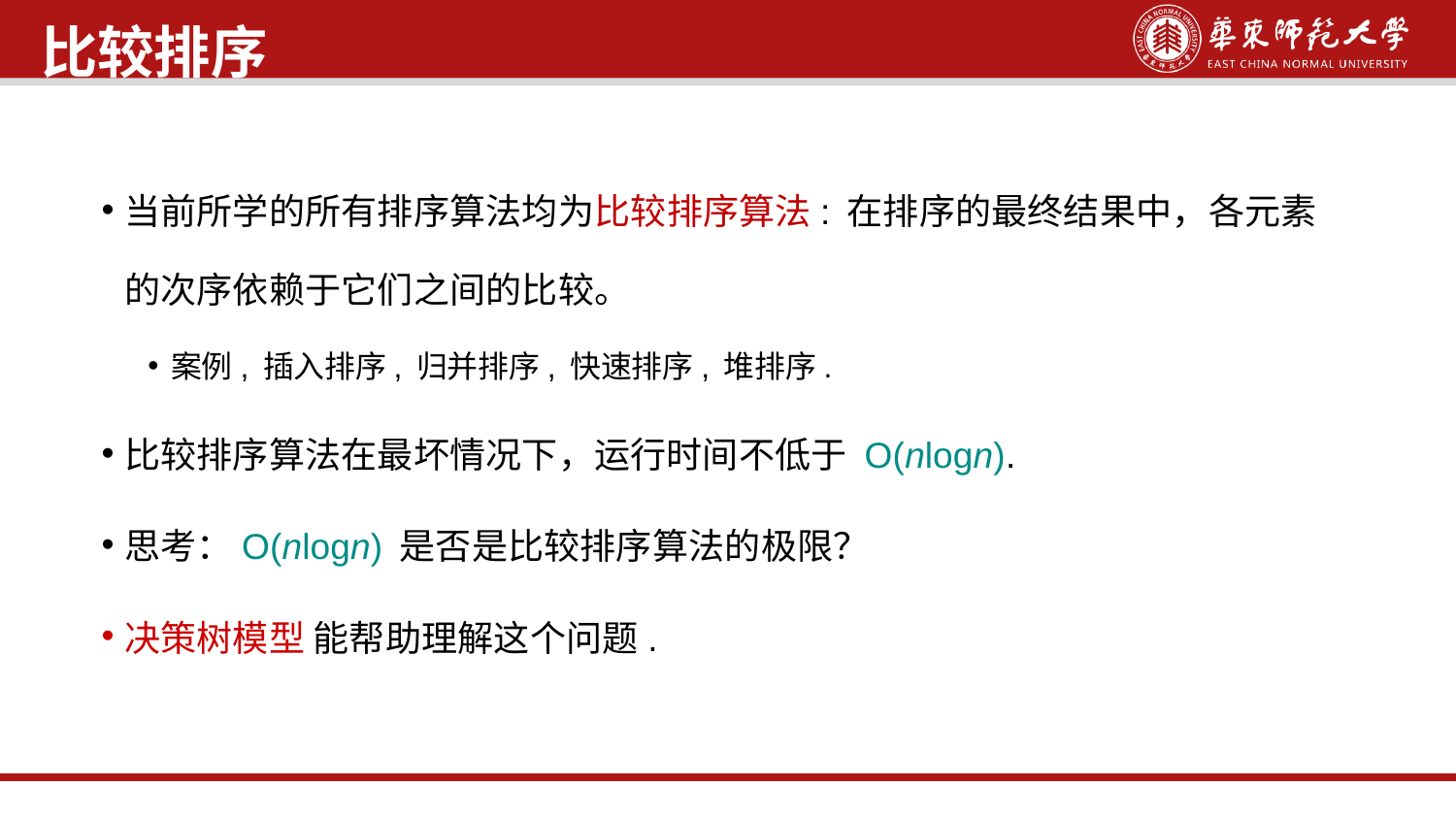

比较排序
当前所学的所有排序算法均为比较排序算法: 在排序的最终结果中，各元素的次序依赖于它们之间的比较。
案例, 插入排序, 归并排序, 快速排序, 堆排序.
比较排序算法在最坏情况下，运行时间不低于 O(nlogn).
思考：O(nlogn) 是否是比较排序算法的极限？
决策树模型 能帮助理解这个问题.